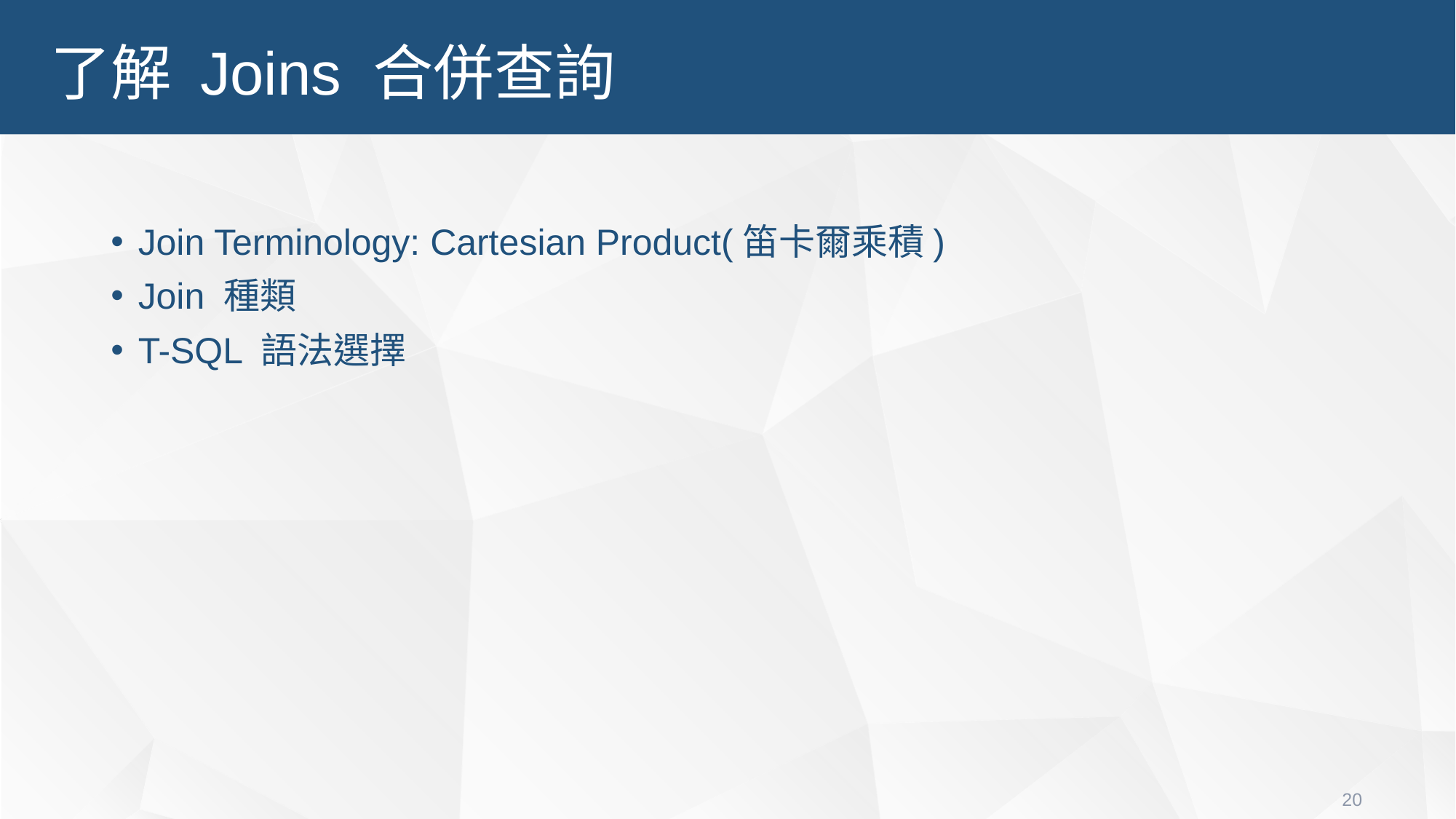

了解 Joins 合併查詢

Join Terminology: Cartesian Product(笛卡爾乘積)
Join 種類
T-SQL 語法選擇